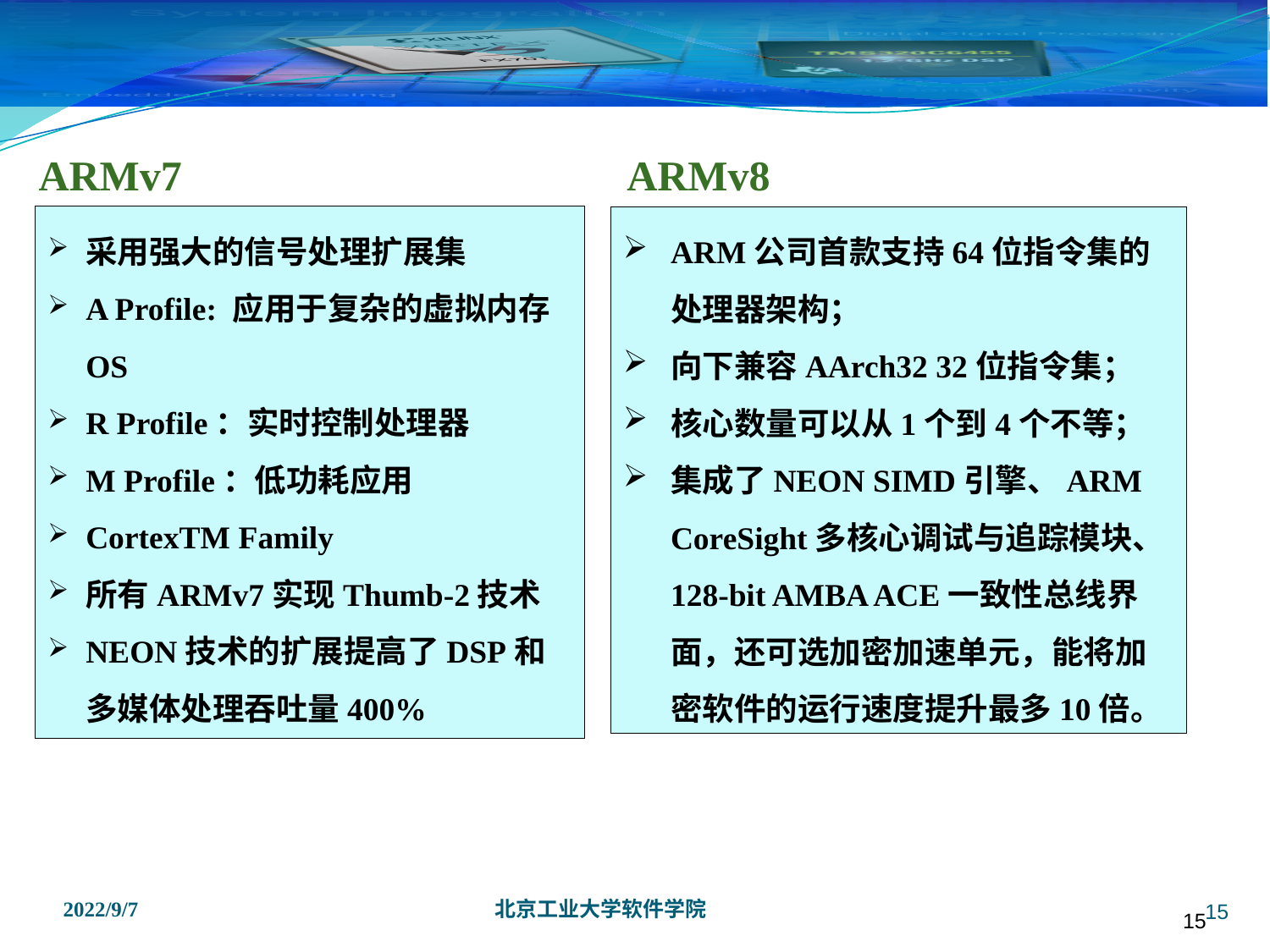

15
ARMv8
ARMv7
采用强大的信号处理扩展集
A Profile: 应用于复杂的虚拟内存OS
R Profile：实时控制处理器
M Profile：低功耗应用
CortexTM Family
所有ARMv7实现Thumb-2技术
NEON技术的扩展提高了DSP和多媒体处理吞吐量400%

ARM公司首款支持64位指令集的处理器架构；
向下兼容AArch32 32位指令集；
核心数量可以从1个到4个不等；
集成了NEON SIMD引擎、ARM CoreSight多核心调试与追踪模块、128-bit AMBA ACE一致性总线界面，还可选加密加速单元，能将加密软件的运行速度提升最多10倍。